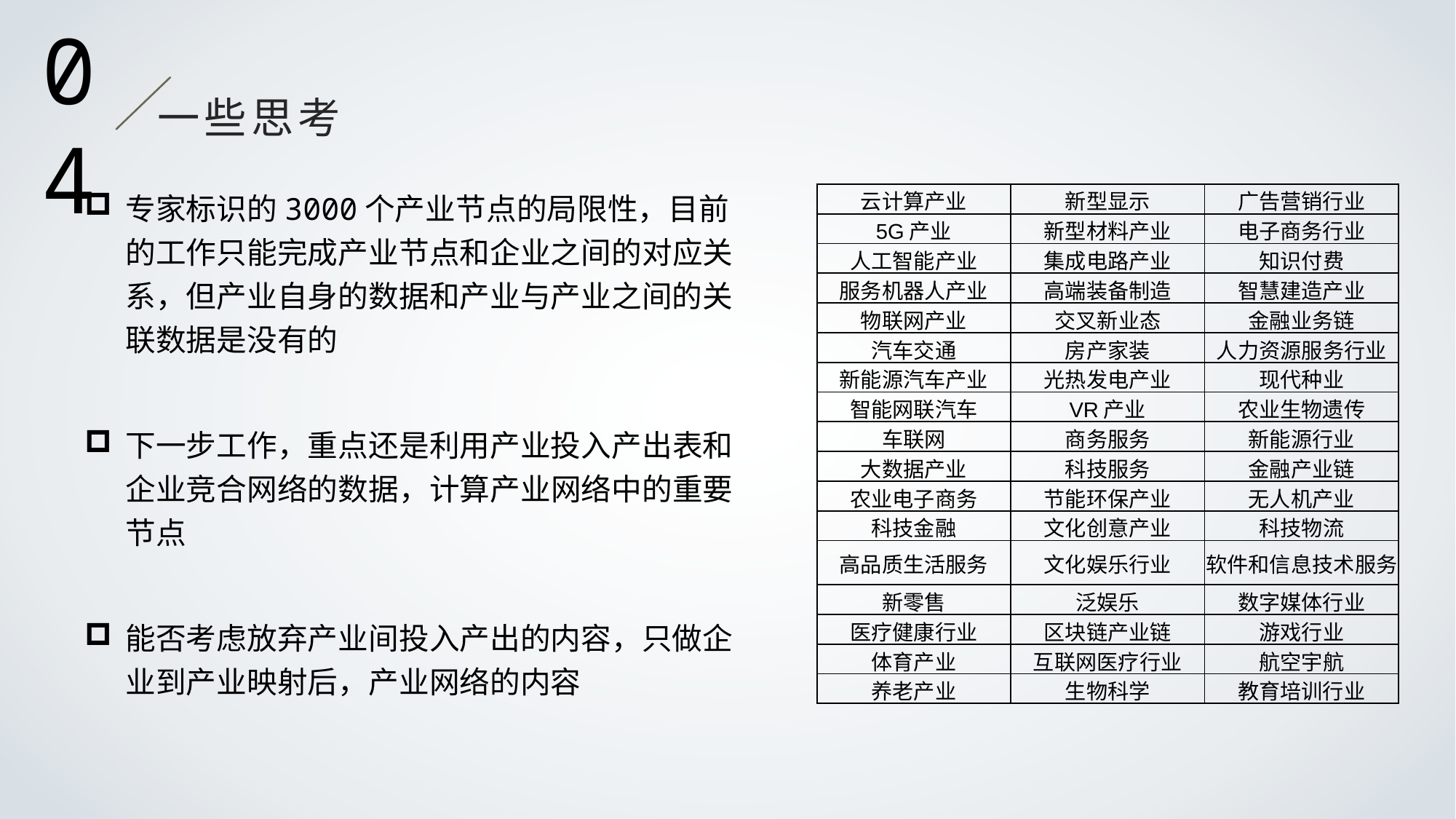

04
一些思考
专家标识的3000个产业节点的局限性，目前的工作只能完成产业节点和企业之间的对应关系，但产业自身的数据和产业与产业之间的关联数据是没有的

下一步工作，重点还是利用产业投入产出表和企业竞合网络的数据，计算产业网络中的重要节点

能否考虑放弃产业间投入产出的内容，只做企业到产业映射后，产业网络的内容
| 云计算产业 | 新型显示 | 广告营销行业 |
| --- | --- | --- |
| 5G产业 | 新型材料产业 | 电子商务行业 |
| 人工智能产业 | 集成电路产业 | 知识付费 |
| 服务机器人产业 | 高端装备制造 | 智慧建造产业 |
| 物联网产业 | 交叉新业态 | 金融业务链 |
| 汽车交通 | 房产家装 | 人力资源服务行业 |
| 新能源汽车产业 | 光热发电产业 | 现代种业 |
| 智能网联汽车 | VR产业 | 农业生物遗传 |
| 车联网 | 商务服务 | 新能源行业 |
| 大数据产业 | 科技服务 | 金融产业链 |
| 农业电子商务 | 节能环保产业 | 无人机产业 |
| 科技金融 | 文化创意产业 | 科技物流 |
| 高品质生活服务 | 文化娱乐行业 | 软件和信息技术服务 |
| 新零售 | 泛娱乐 | 数字媒体行业 |
| 医疗健康行业 | 区块链产业链 | 游戏行业 |
| 体育产业 | 互联网医疗行业 | 航空宇航 |
| 养老产业 | 生物科学 | 教育培训行业 |